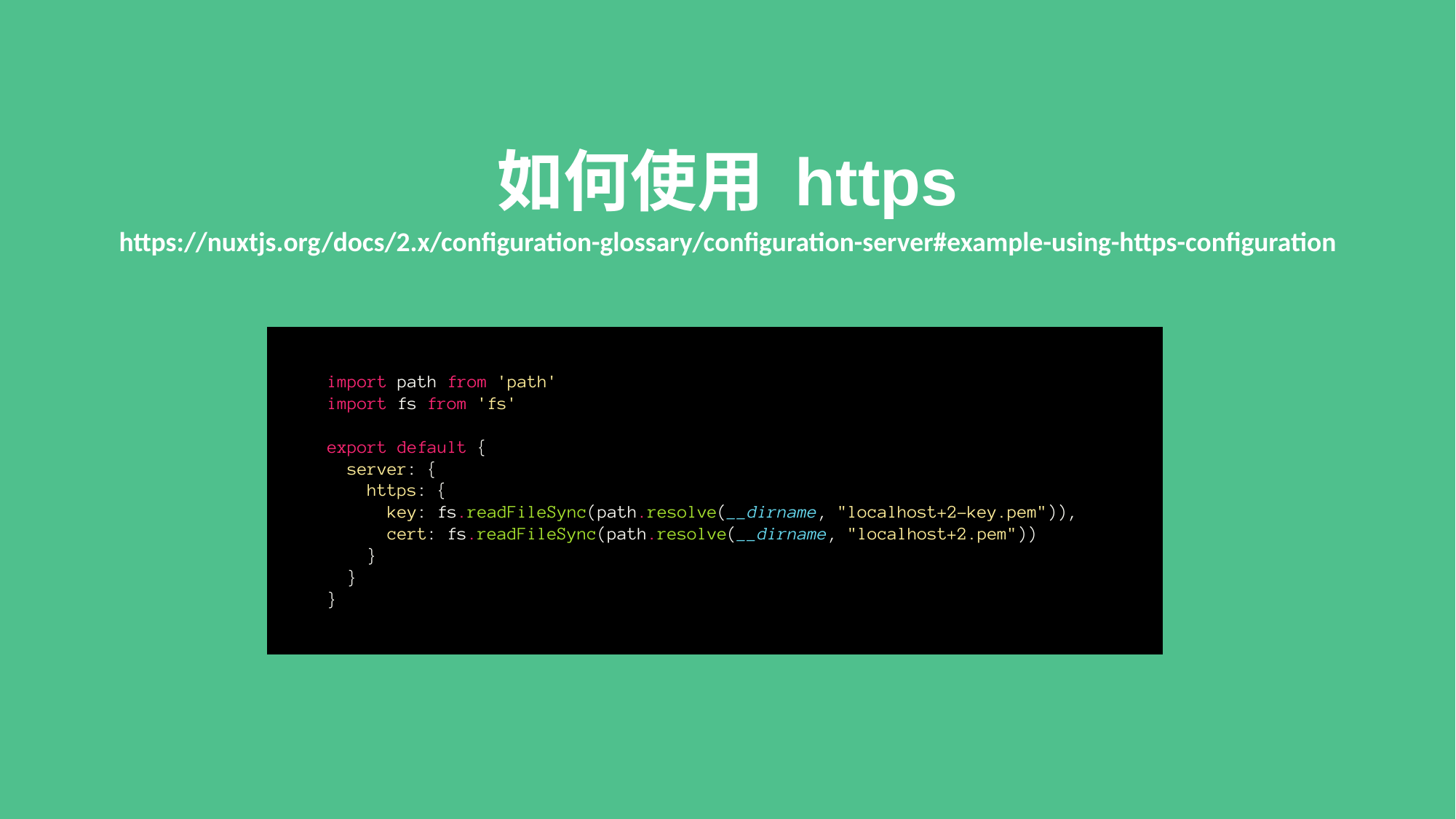

# 如何使用 https
https://nuxtjs.org/docs/2.x/configuration-glossary/configuration-server#example-using-https-configuration

import path from 'path'
import fs from 'fs'
export default {
  server: {
    https: {
      key: fs.readFileSync(path.resolve(__dirname, "localhost+2-key.pem")),
      cert: fs.readFileSync(path.resolve(__dirname, "localhost+2.pem"))
    }
  }
}